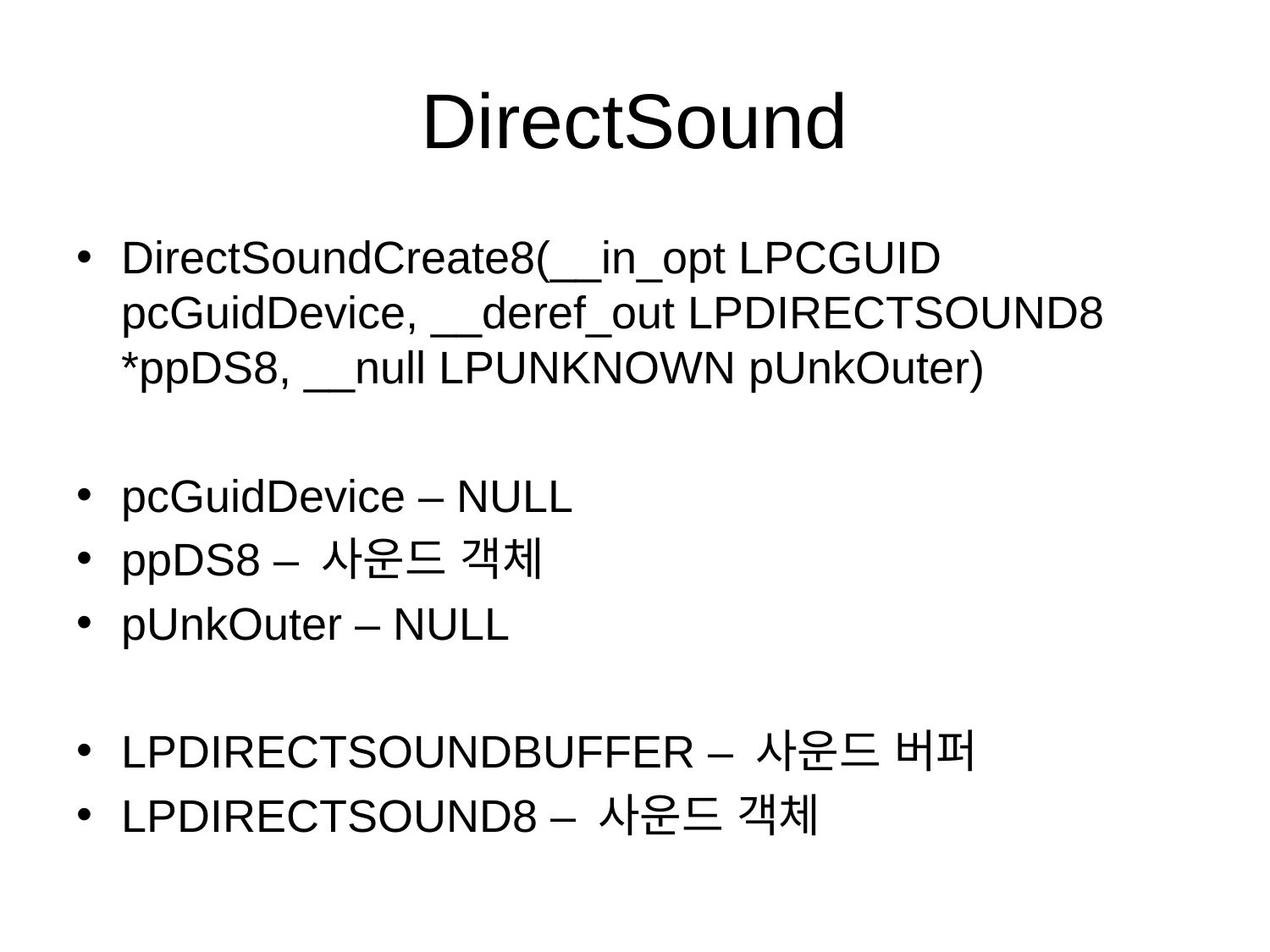

# DirectSound
DirectSoundCreate8(__in_opt LPCGUID pcGuidDevice, __deref_out LPDIRECTSOUND8 *ppDS8, __null LPUNKNOWN pUnkOuter)

pcGuidDevice – NULL
ppDS8 – 사운드 객체
pUnkOuter – NULL

LPDIRECTSOUNDBUFFER – 사운드 버퍼
LPDIRECTSOUND8 – 사운드 객체